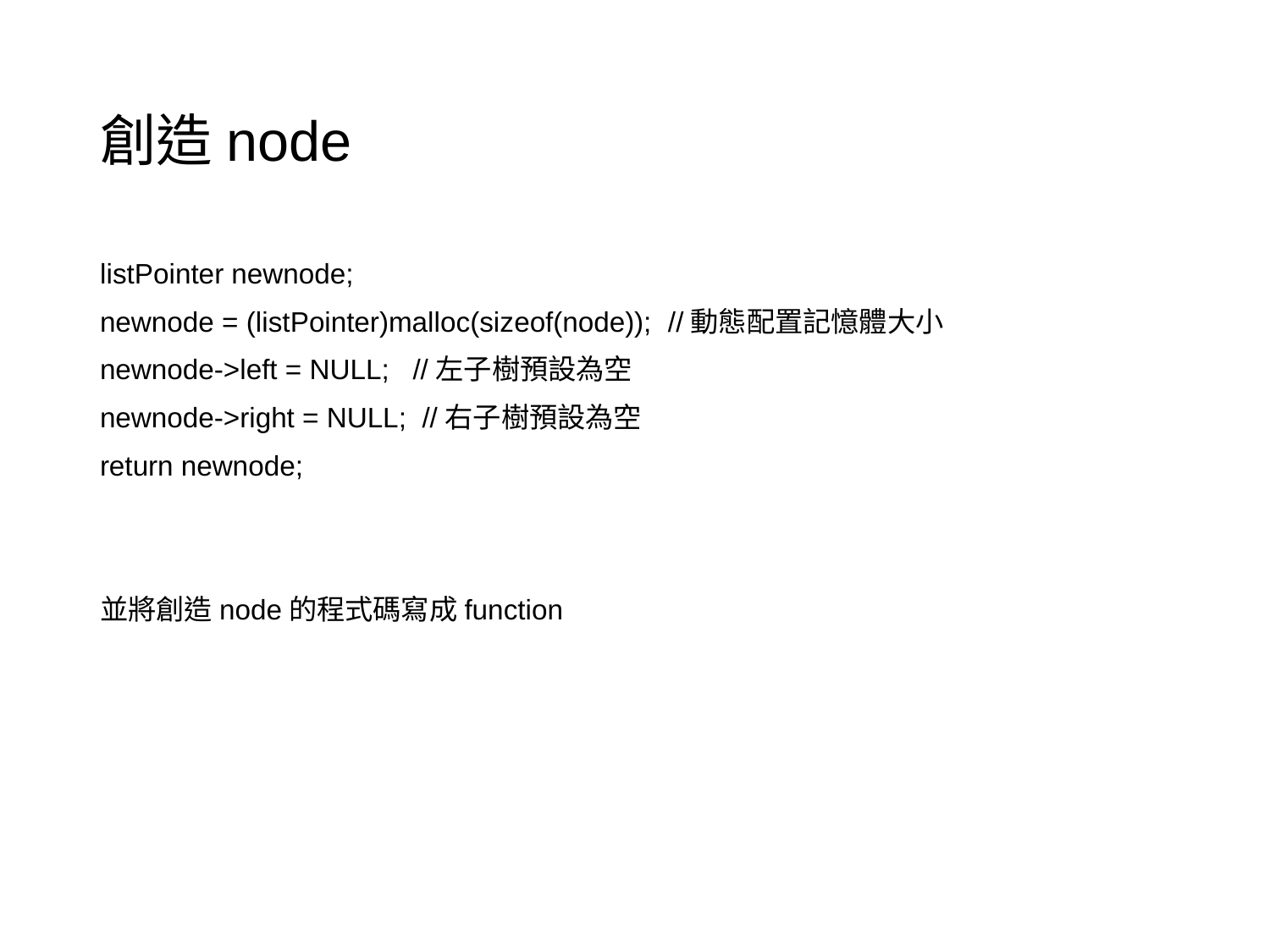

# 創造node
listPointer newnode;
newnode = (listPointer)malloc(sizeof(node));  //動態配置記憶體大小
newnode->left = NULL;   //左子樹預設為空
newnode->right = NULL;  //右子樹預設為空
return newnode;

並將創造node的程式碼寫成function